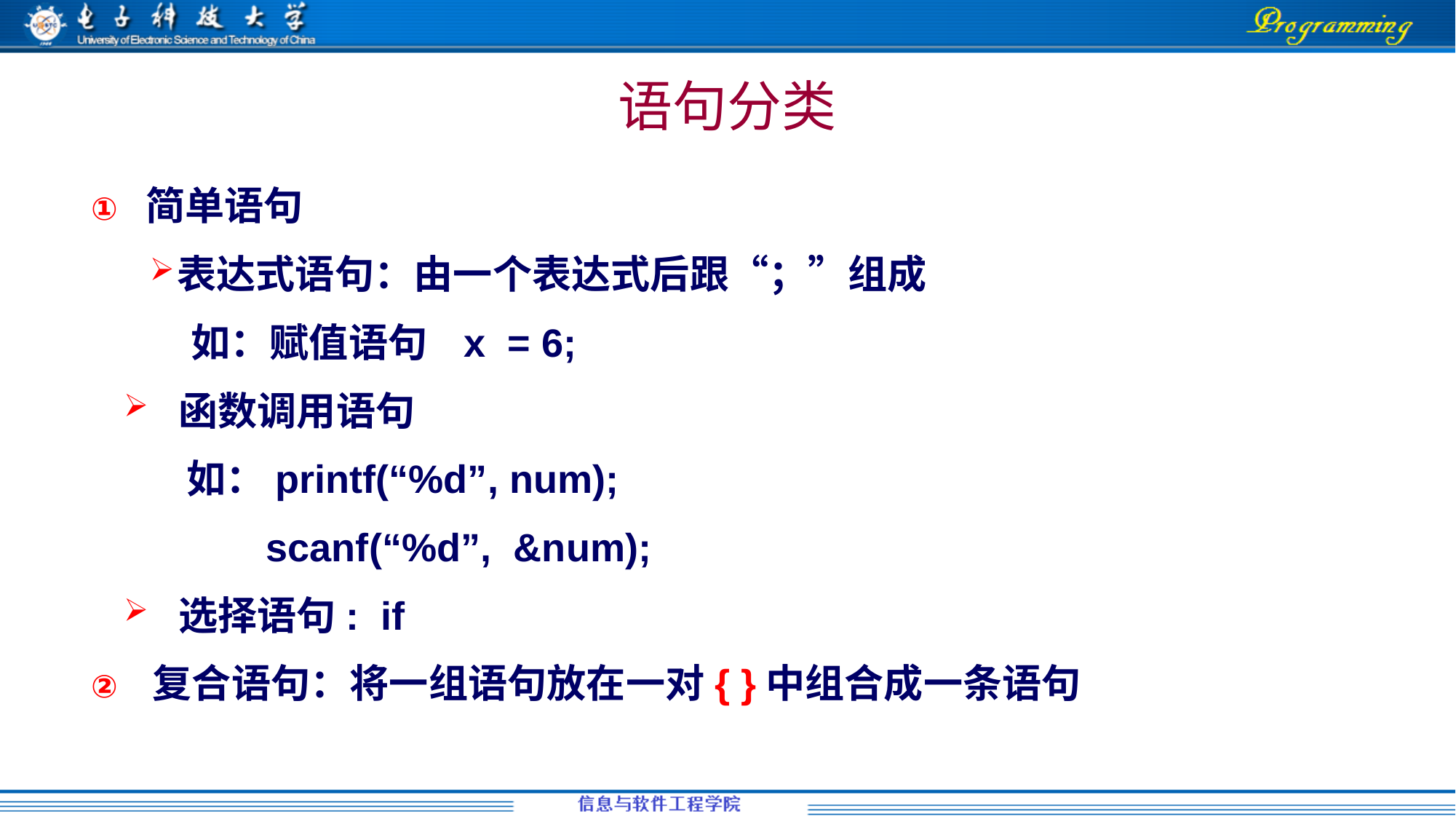

# 语句分类
简单语句
表达式语句：由一个表达式后跟“；”组成
如：赋值语句   x  = 6;
函数调用语句
      如：printf(“%d”, num);
             scanf(“%d”,  &num);
选择语句:  if
复合语句：将一组语句放在一对{ }中组合成一条语句